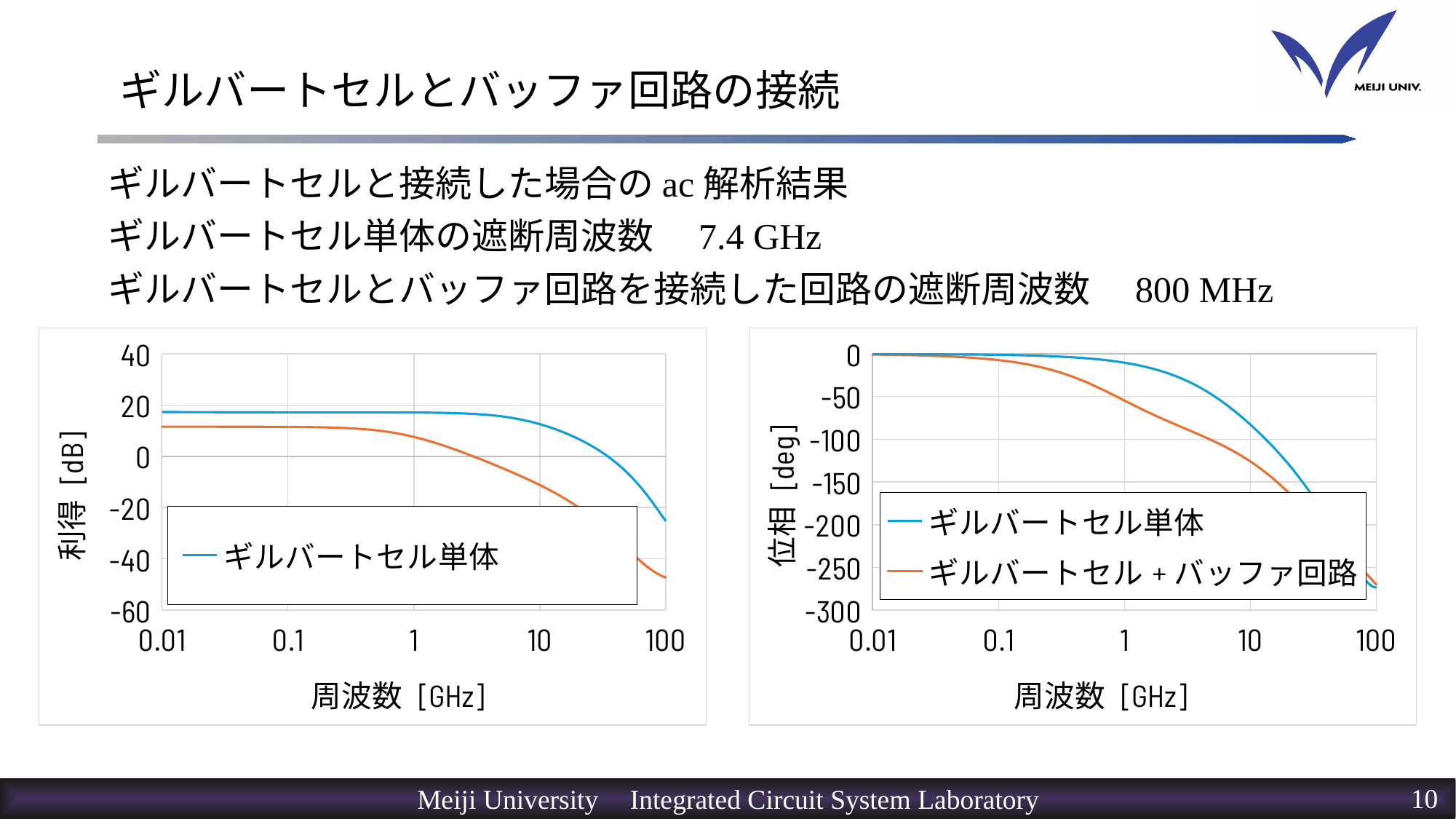

# ギルバートセルとバッファ回路の接続
ギルバートセルと接続した場合のac解析結果
ギルバートセル単体の遮断周波数　7.4 GHz
ギルバートセルとバッファ回路を接続した回路の遮断周波数　800 MHz

### Chart

| Category |  |  |
|---|---|---|

### Chart

| Category |  |  |
|---|---|---|